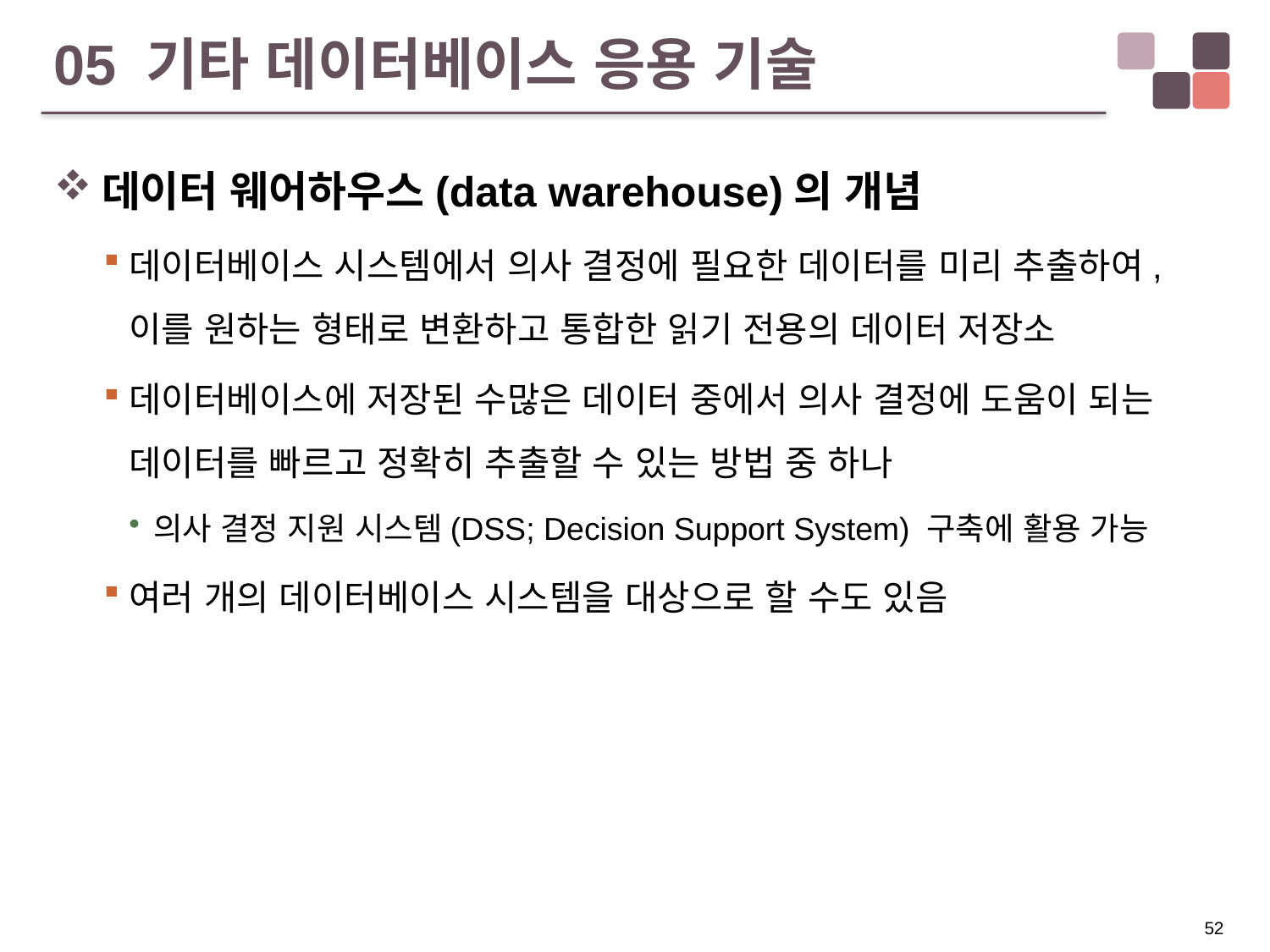

# 05 기타 데이터베이스 응용 기술
데이터 웨어하우스(data warehouse)의 개념
데이터베이스 시스템에서 의사 결정에 필요한 데이터를 미리 추출하여, 이를 원하는 형태로 변환하고 통합한 읽기 전용의 데이터 저장소
데이터베이스에 저장된 수많은 데이터 중에서 의사 결정에 도움이 되는
데이터를 빠르고 정확히 추출할 수 있는 방법 중 하나
의사 결정 지원 시스템(DSS; Decision Support System) 구축에 활용 가능
여러 개의 데이터베이스 시스템을 대상으로 할 수도 있음